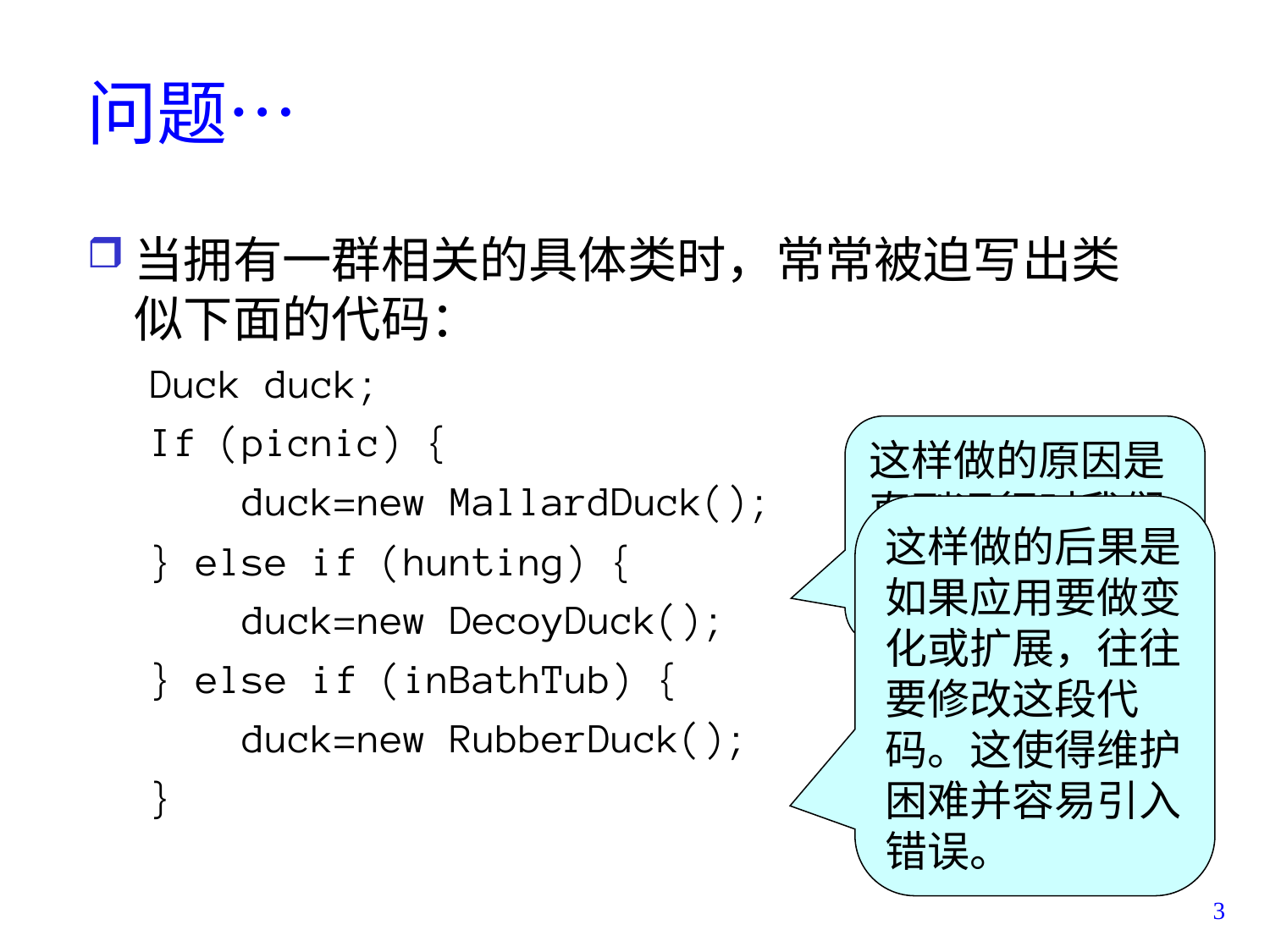

# 问题…
当拥有一群相关的具体类时，常常被迫写出类似下面的代码：
Duck duck;
If (picnic) {
    duck=new MallardDuck();
} else if (hunting) {
    duck=new DecoyDuck();
} else if (inBathTub) {
    duck=new RubberDuck();
}

这样做的原因是直到运行时我们才知道需要实例化那个类。
这样做的后果是如果应用要做变化或扩展，往往要修改这段代码。这使得维护困难并容易引入错误。
3